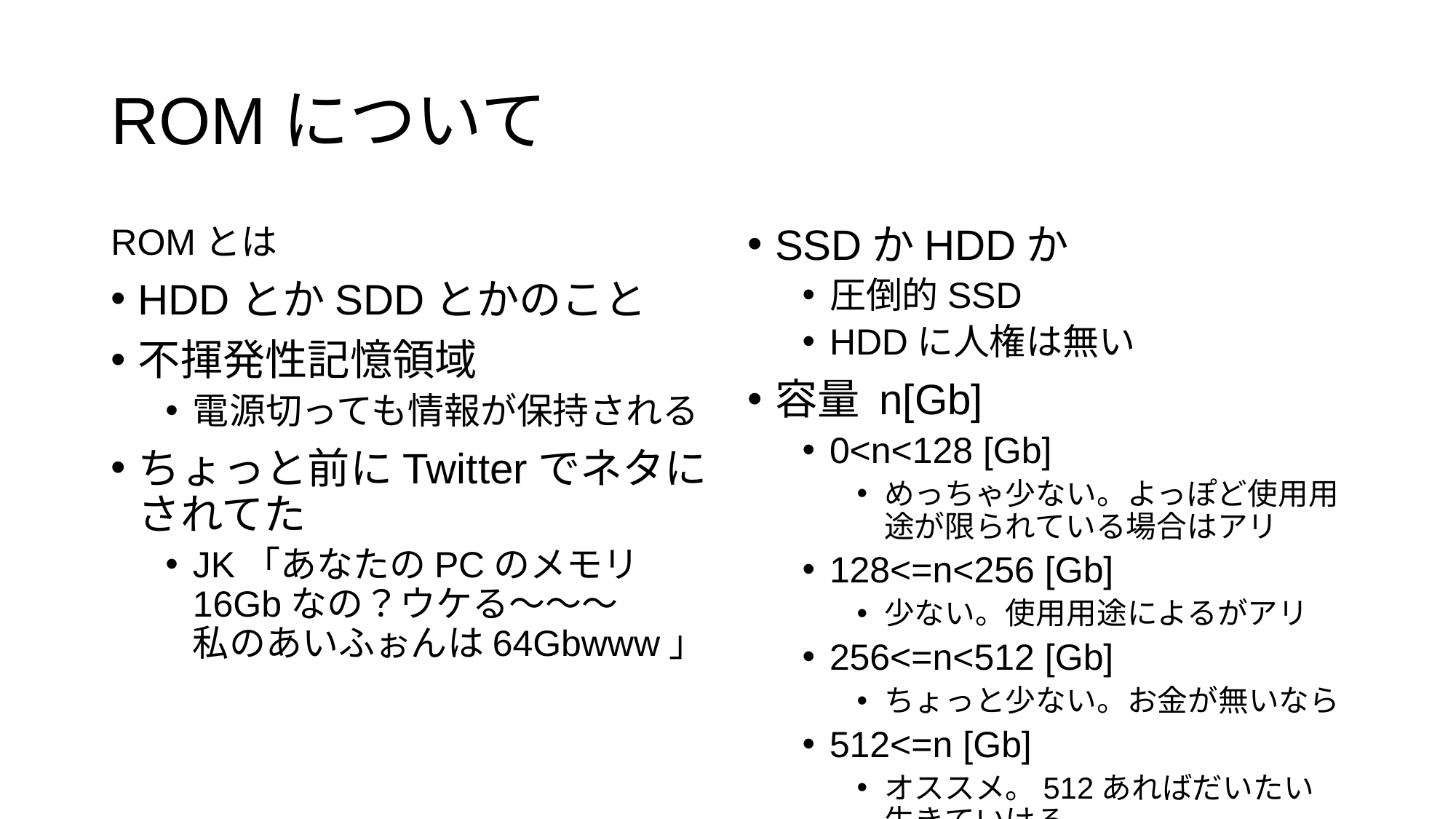

# ROMについて
ROMとは
HDDとかSDDとかのこと
不揮発性記憶領域
電源切っても情報が保持される
ちょっと前にTwitterでネタにされてた
JK「あなたのPCのメモリ16Gbなの？ウケる〜〜〜
私のあいふぉんは64Gbwww」
SSDかHDDか
圧倒的SSD
HDDに人権は無い
容量 n[Gb]
0<n<128 [Gb]
めっちゃ少ない。よっぽど使用用途が限られている場合はアリ
128<=n<256 [Gb]
少ない。使用用途によるがアリ
256<=n<512 [Gb]
ちょっと少ない。お金が無いなら
512<=n [Gb]
オススメ。512あればだいたい生きていける。